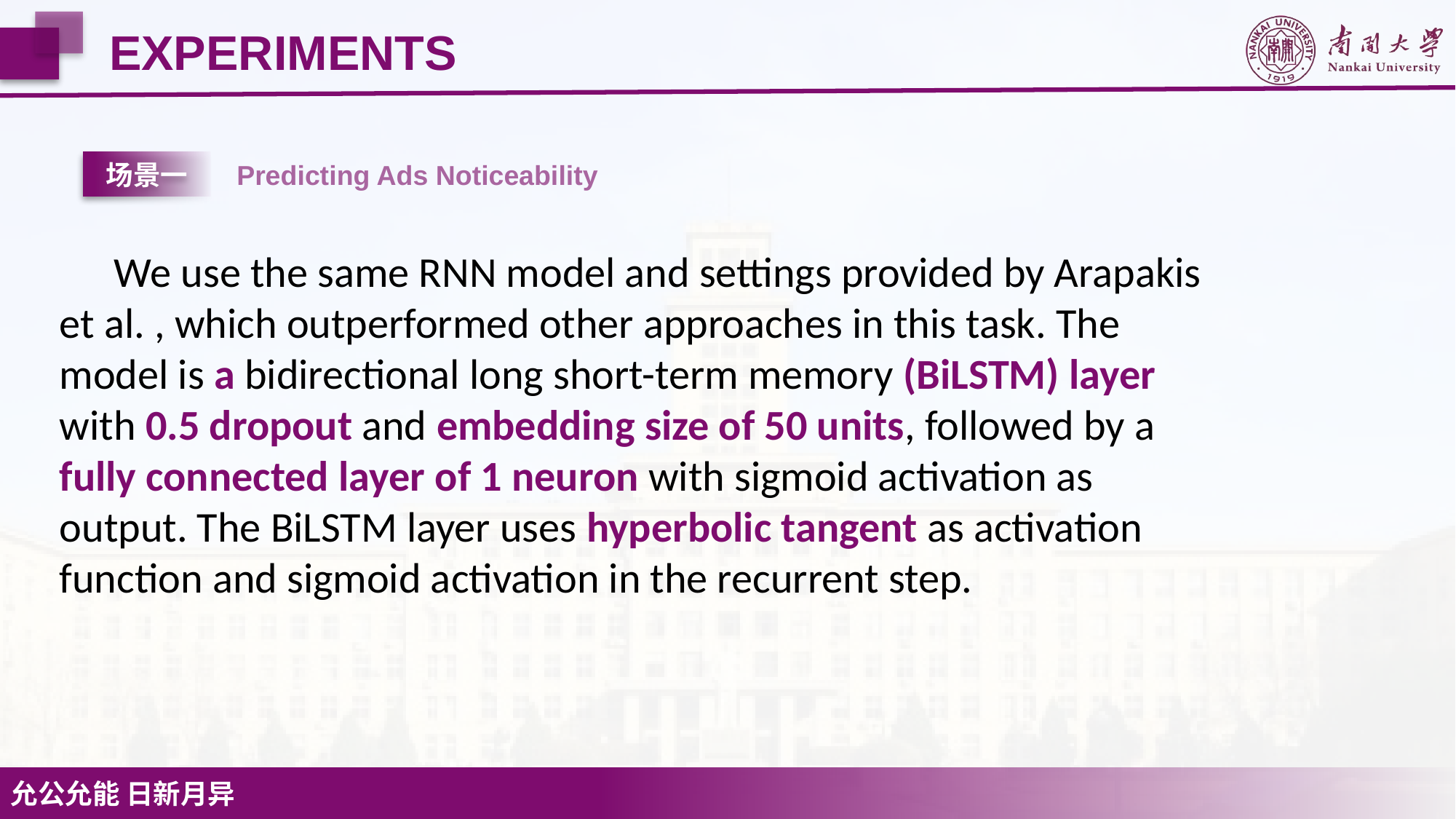

EXPERIMENTS
场景一
Predicting Ads Noticeability
We use the same RNN model and settings provided by Arapakis et al. , which outperformed other approaches in this task. The model is a bidirectional long short-term memory (BiLSTM) layer with 0.5 dropout and embedding size of 50 units, followed by a fully connected layer of 1 neuron with sigmoid activation as output. The BiLSTM layer uses hyperbolic tangent as activation function and sigmoid activation in the recurrent step.